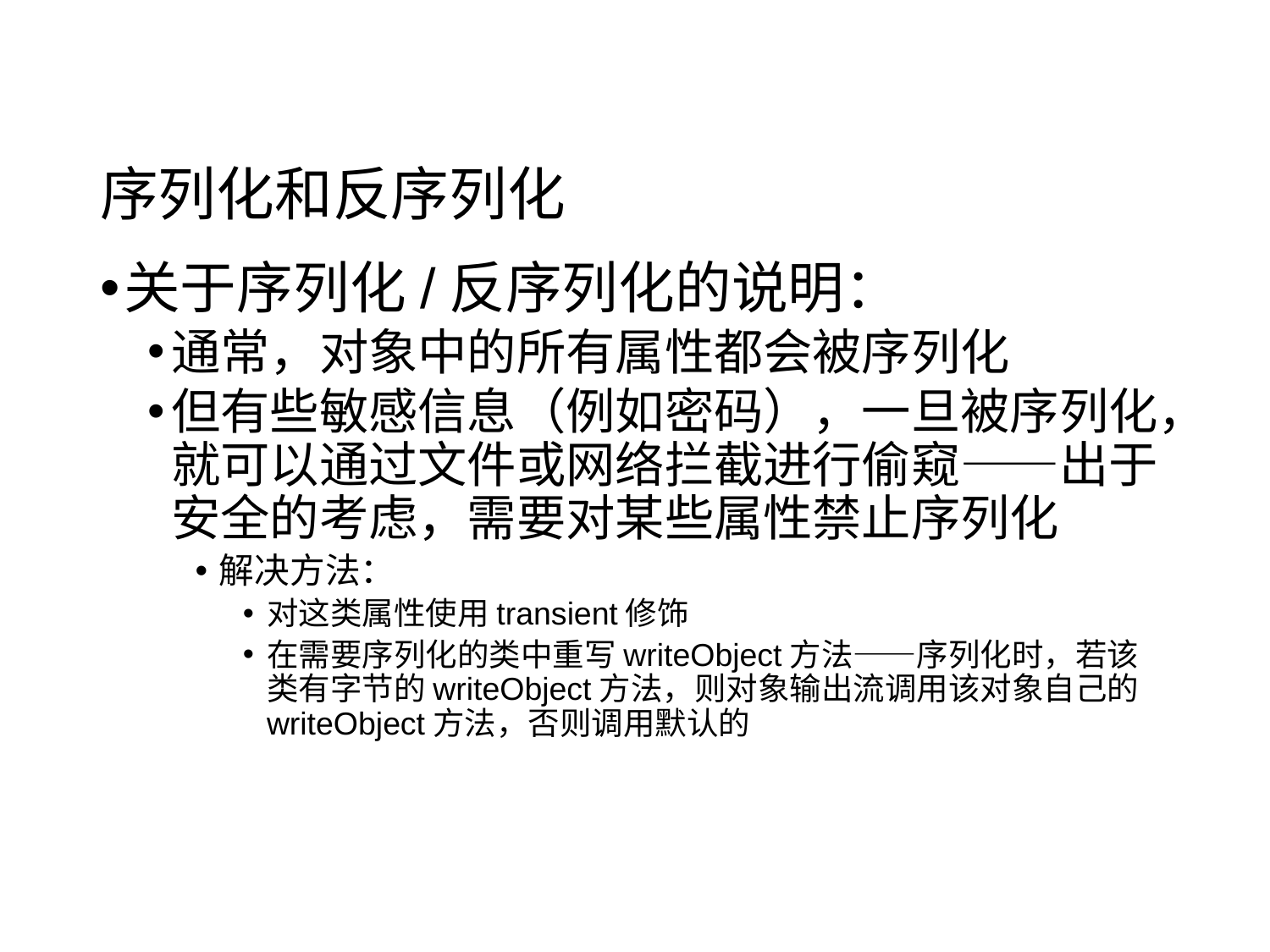

# 序列化和反序列化
关于序列化/反序列化的说明：
通常，对象中的所有属性都会被序列化
但有些敏感信息（例如密码），一旦被序列化，就可以通过文件或网络拦截进行偷窥——出于安全的考虑，需要对某些属性禁止序列化
解决方法：
对这类属性使用transient修饰
在需要序列化的类中重写writeObject方法——序列化时，若该类有字节的writeObject方法，则对象输出流调用该对象自己的writeObject方法，否则调用默认的